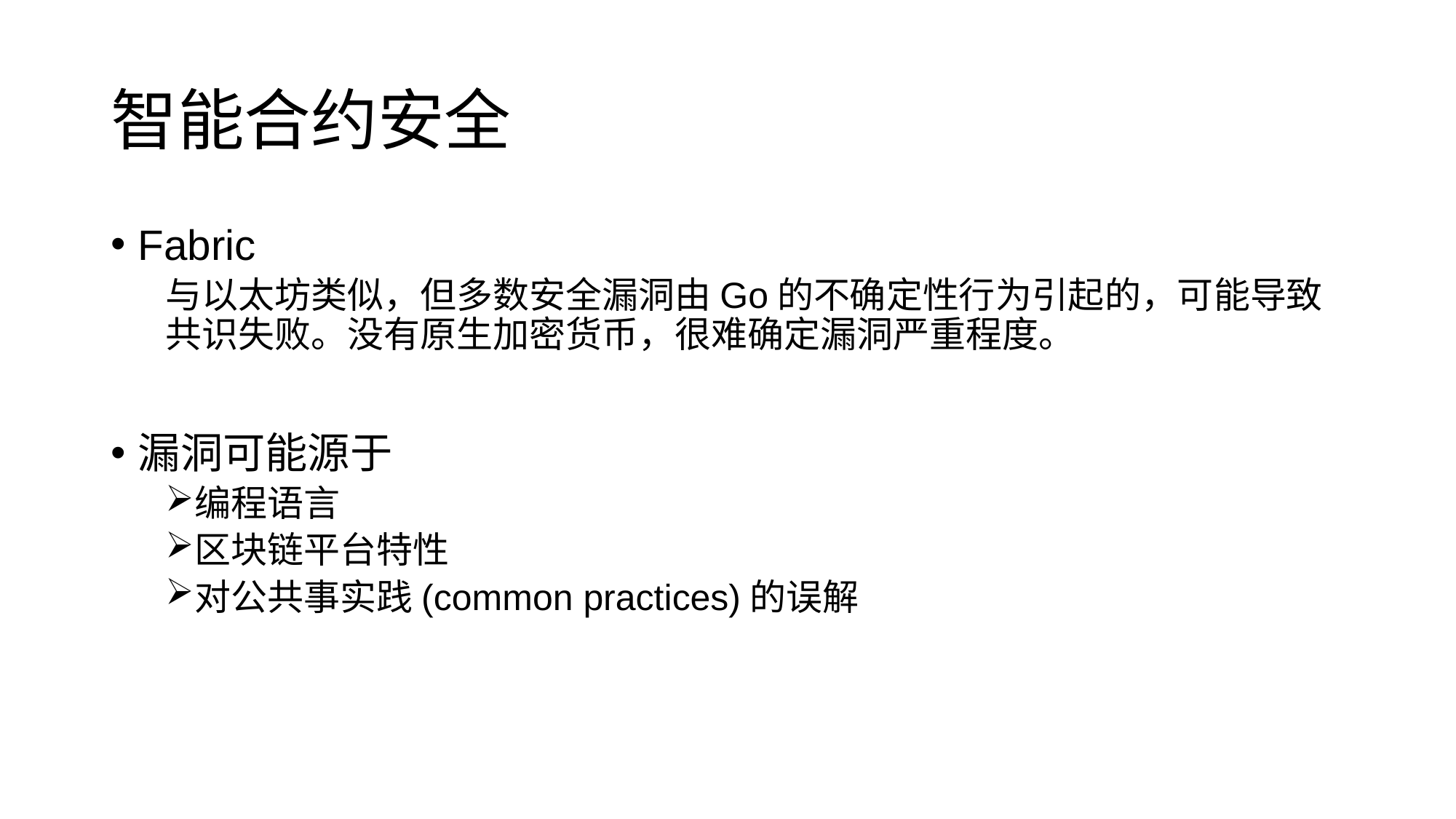

# 智能合约安全
Fabric
与以太坊类似，但多数安全漏洞由Go的不确定性行为引起的，可能导致共识失败。没有原生加密货币，很难确定漏洞严重程度。

漏洞可能源于
编程语言
区块链平台特性
对公共事实践(common practices)的误解